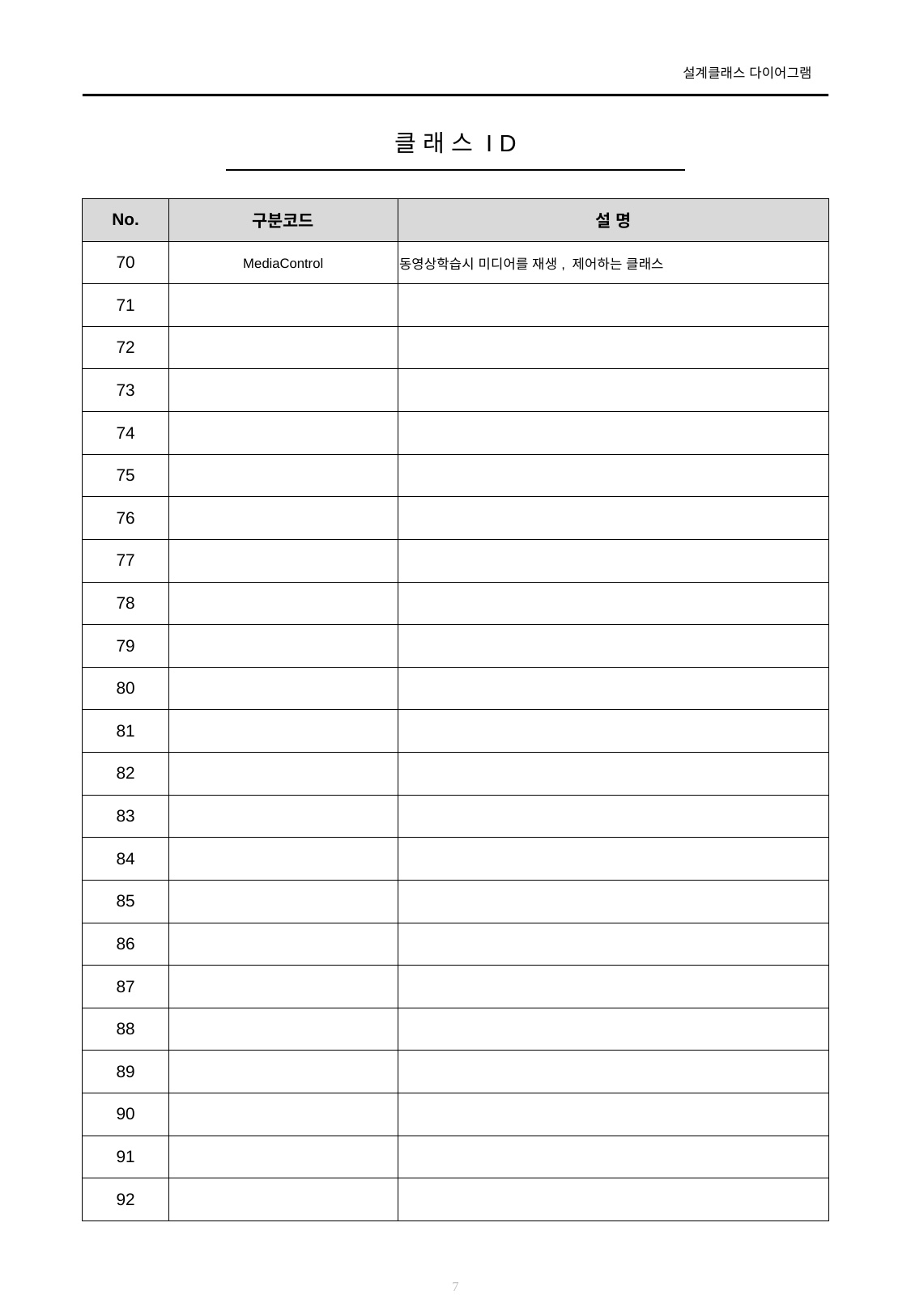

# 클 래 스 I D
| No. | 구분코드 | 설 명 |
| --- | --- | --- |
| 70 | MediaControl | 동영상학습시 미디어를 재생, 제어하는 클래스 |
| 71 |  |  |
| 72 |  |  |
| 73 |  |  |
| 74 |  |  |
| 75 |  |  |
| 76 |  |  |
| 77 |  |  |
| 78 |  |  |
| 79 |  |  |
| 80 |  |  |
| 81 |  |  |
| 82 |  |  |
| 83 |  |  |
| 84 |  |  |
| 85 |  |  |
| 86 |  |  |
| 87 |  |  |
| 88 |  |  |
| 89 |  |  |
| 90 |  |  |
| 91 |  |  |
| 92 |  |  |
7